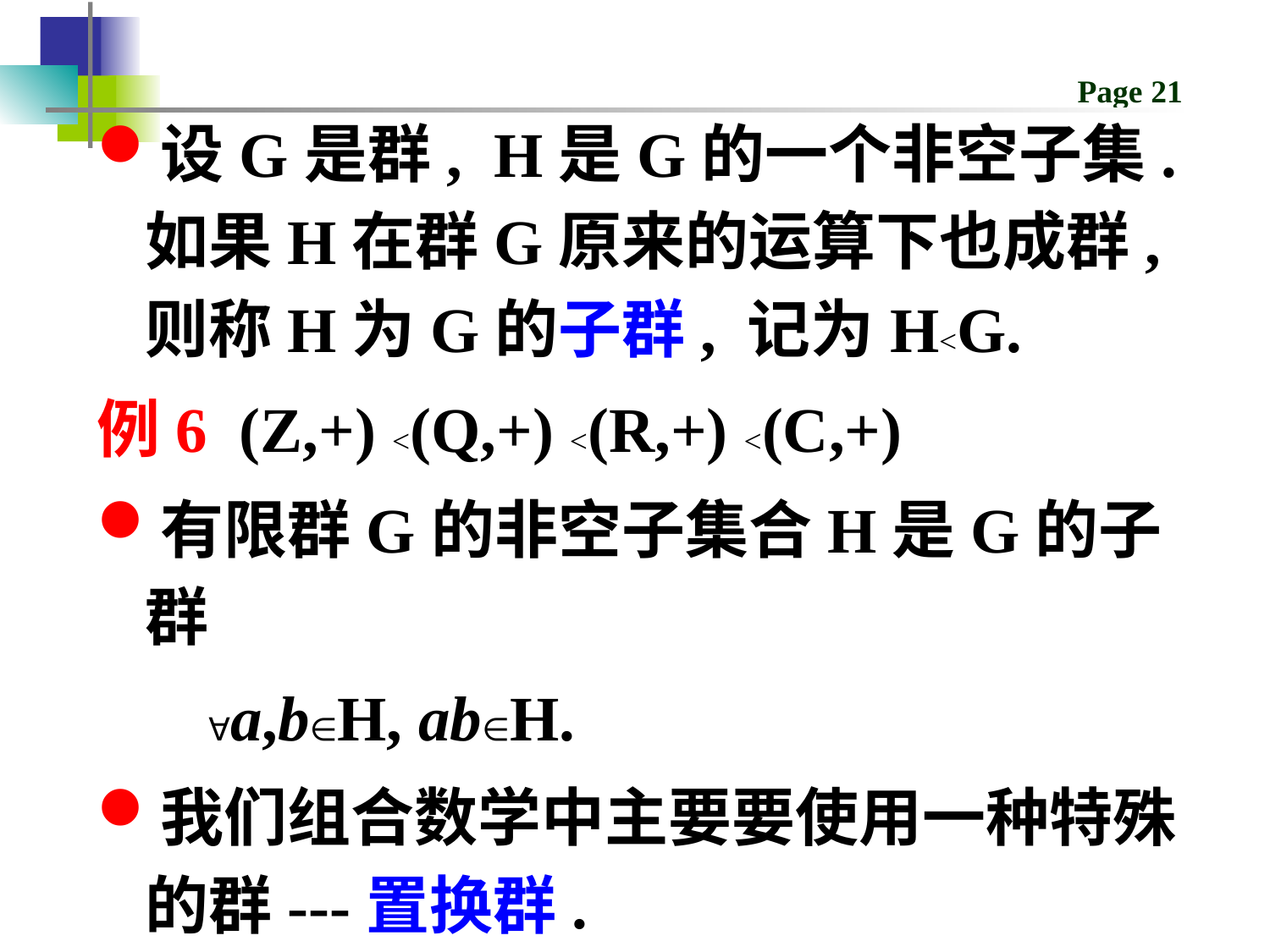

设G是群,  H是G的一个非空子集. 如果H在群G原来的运算下也成群, 则称H为G的子群, 记为H<G.
例6  (Z,+) <(Q,+) <(R,+) <(C,+)
有限群G的非空子集合H是G的子群
       ∀a,b∈H, ab∈H.
我们组合数学中主要要使用一种特殊的群---置换群.